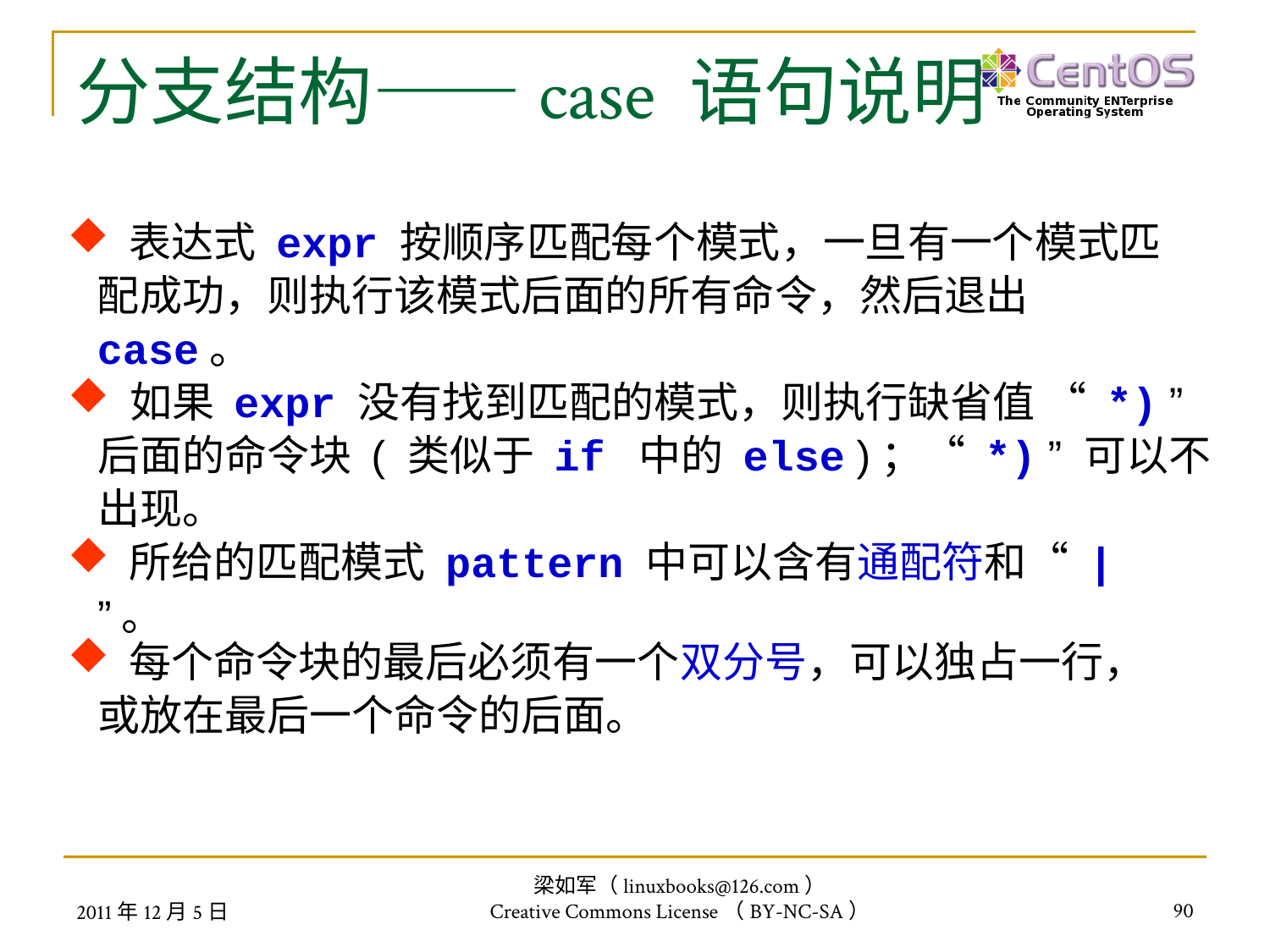

# 分支结构——case 语句说明
 表达式 expr 按顺序匹配每个模式，一旦有一个模式匹配成功，则执行该模式后面的所有命令，然后退出 case。
 如果 expr 没有找到匹配的模式，则执行缺省值 “ *) ” 后面的命令块 ( 类似于 if  中的 else )；“ *) ” 可以不出现。
 所给的匹配模式 pattern 中可以含有通配符和“ | ”。
 每个命令块的最后必须有一个双分号，可以独占一行，或放在最后一个命令的后面。
梁如军（linuxbooks@126.com）
Creative Commons License（BY-NC-SA）
2011年12月5日
90